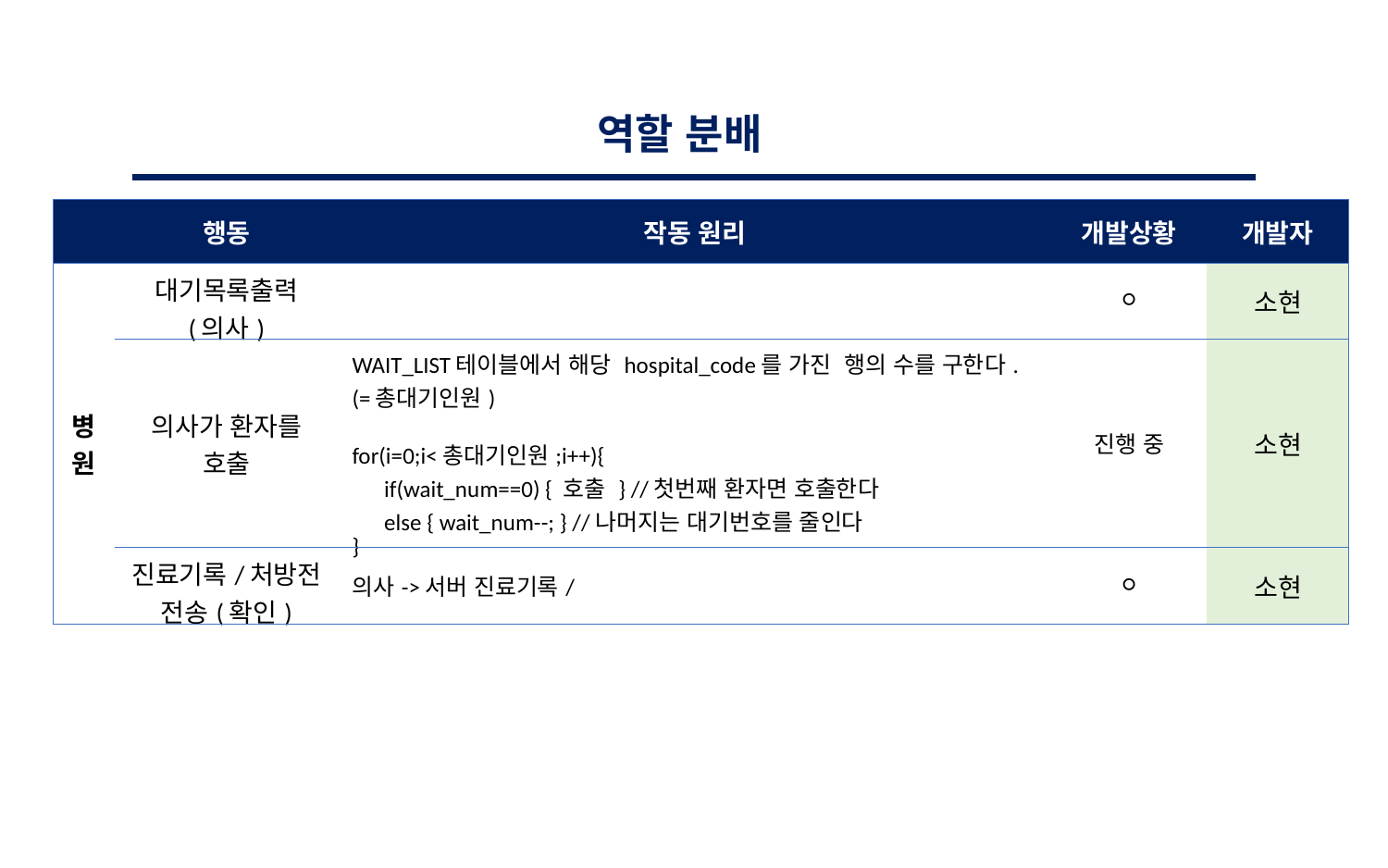

역할 분배
|  | 행동 | 작동 원리 | 개발상황 | 개발자 |
| --- | --- | --- | --- | --- |
| 병원 | 대기목록출력 (의사) |  | ○ | 소현 |
|  | 의사가 환자를 호출 | WAIT\_LIST테이블에서 해당 hospital\_code를 가진 행의 수를 구한다. (=총대기인원) for(i=0;i<총대기인원;i++){ if(wait\_num==0) { 호출 } //첫번째 환자면 호출한다 else { wait\_num--; } //나머지는 대기번호를 줄인다 } | 진행 중 | 소현 |
|  | 진료기록/처방전 전송(확인) | 의사->서버 진료기록/ | ○ | 소현 |